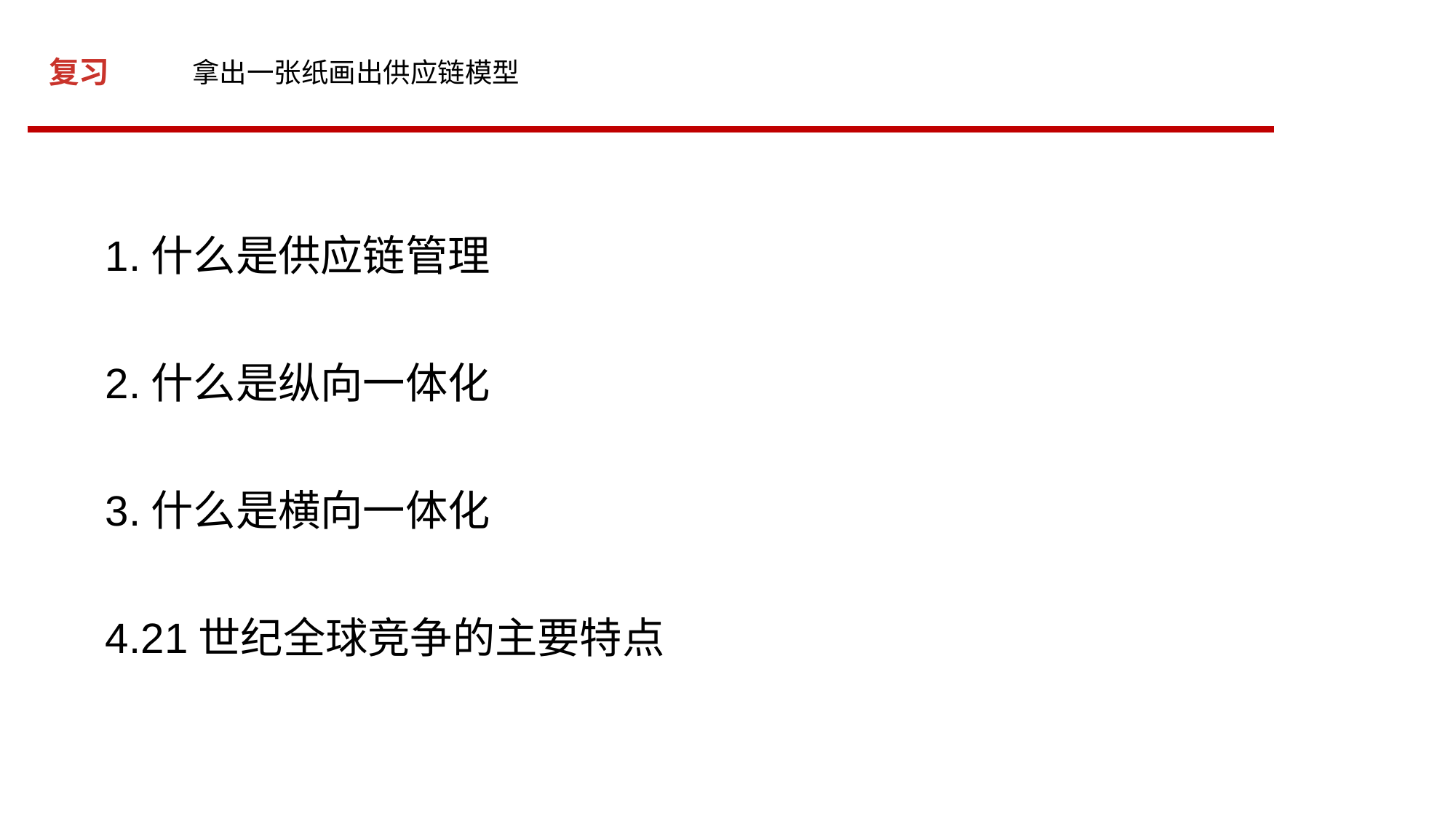

复习
拿出一张纸画出供应链模型
1.什么是供应链管理
2.什么是纵向一体化
3.什么是横向一体化
4.21世纪全球竞争的主要特点